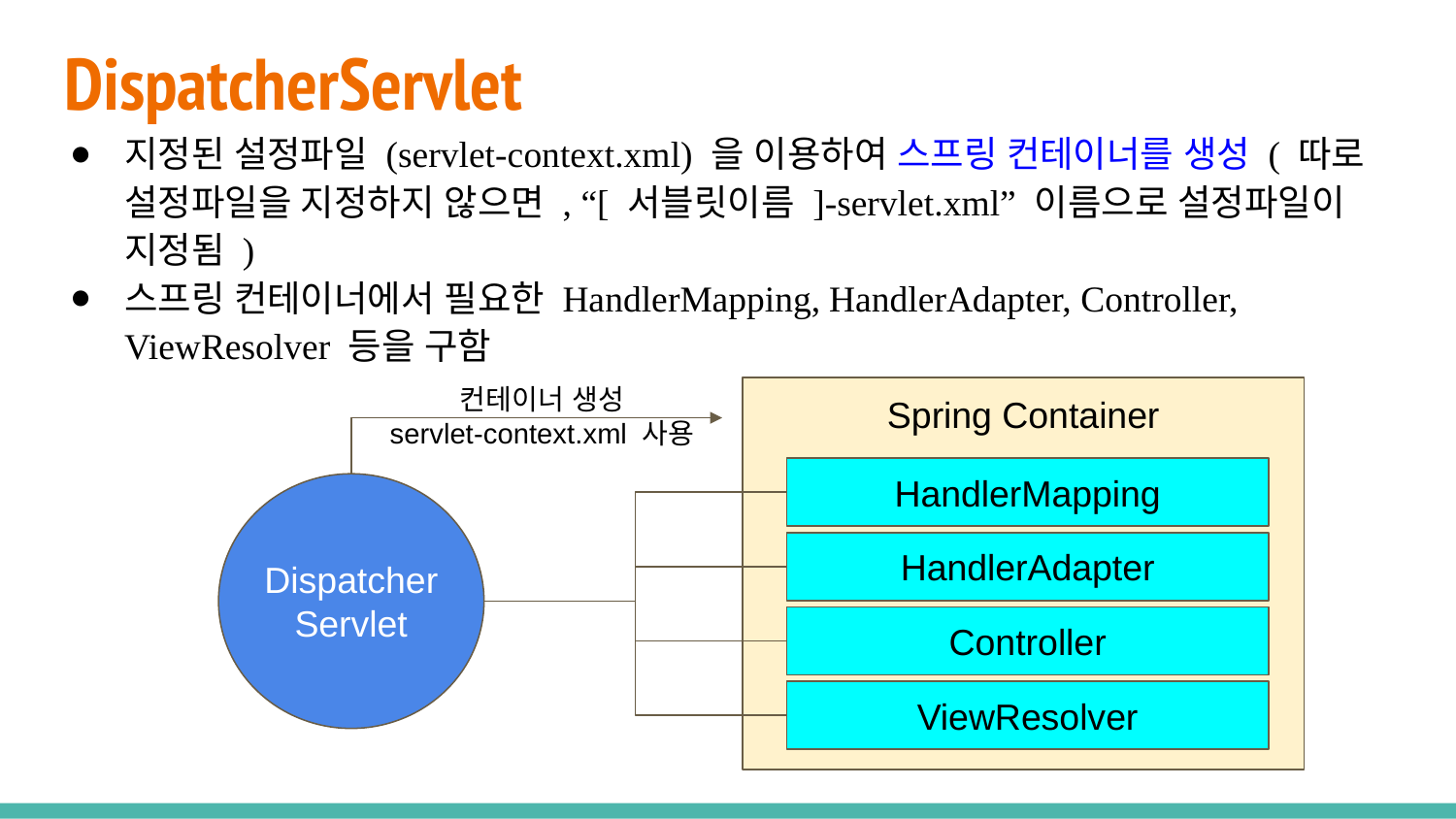

# DispatcherServlet
지정된 설정파일 (servlet-context.xml) 을 이용하여 스프링 컨테이너를 생성 ( 따로 설정파일을 지정하지 않으면 , “[ 서블릿이름 ]-servlet.xml” 이름으로 설정파일이 지정됨 )
스프링 컨테이너에서 필요한 HandlerMapping, HandlerAdapter, Controller, ViewResolver 등을 구함

컨테이너 생성
servlet-context.xml 사용
Spring Container
HandlerMapping
Dispatcher
Servlet
HandlerAdapter
Controller
ViewResolver